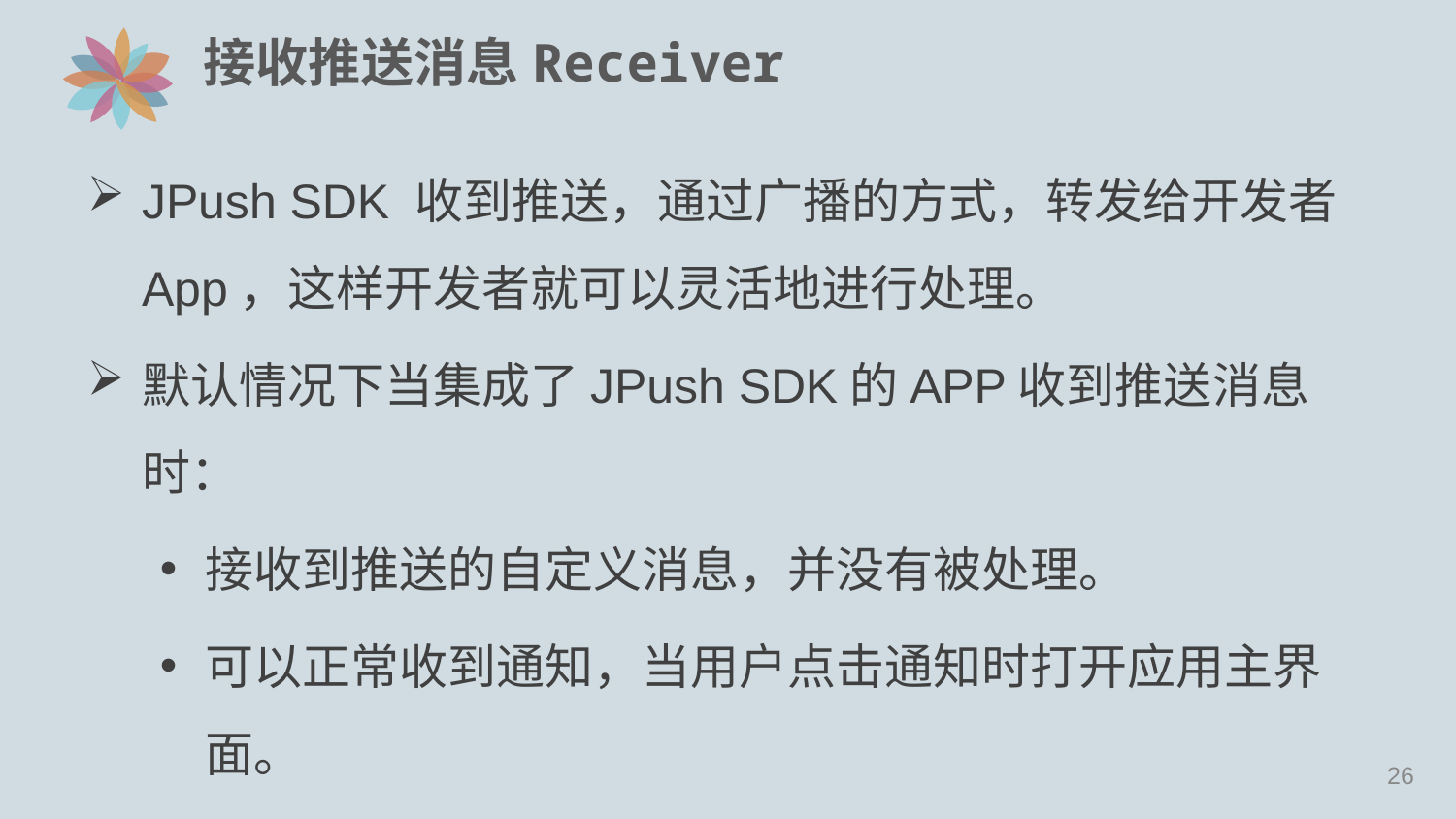

# 接收推送消息Receiver
JPush SDK 收到推送，通过广播的方式，转发给开发者App，这样开发者就可以灵活地进行处理。
默认情况下当集成了JPush SDK的APP收到推送消息时：
接收到推送的自定义消息，并没有被处理。
可以正常收到通知，当用户点击通知时打开应用主界面。

26